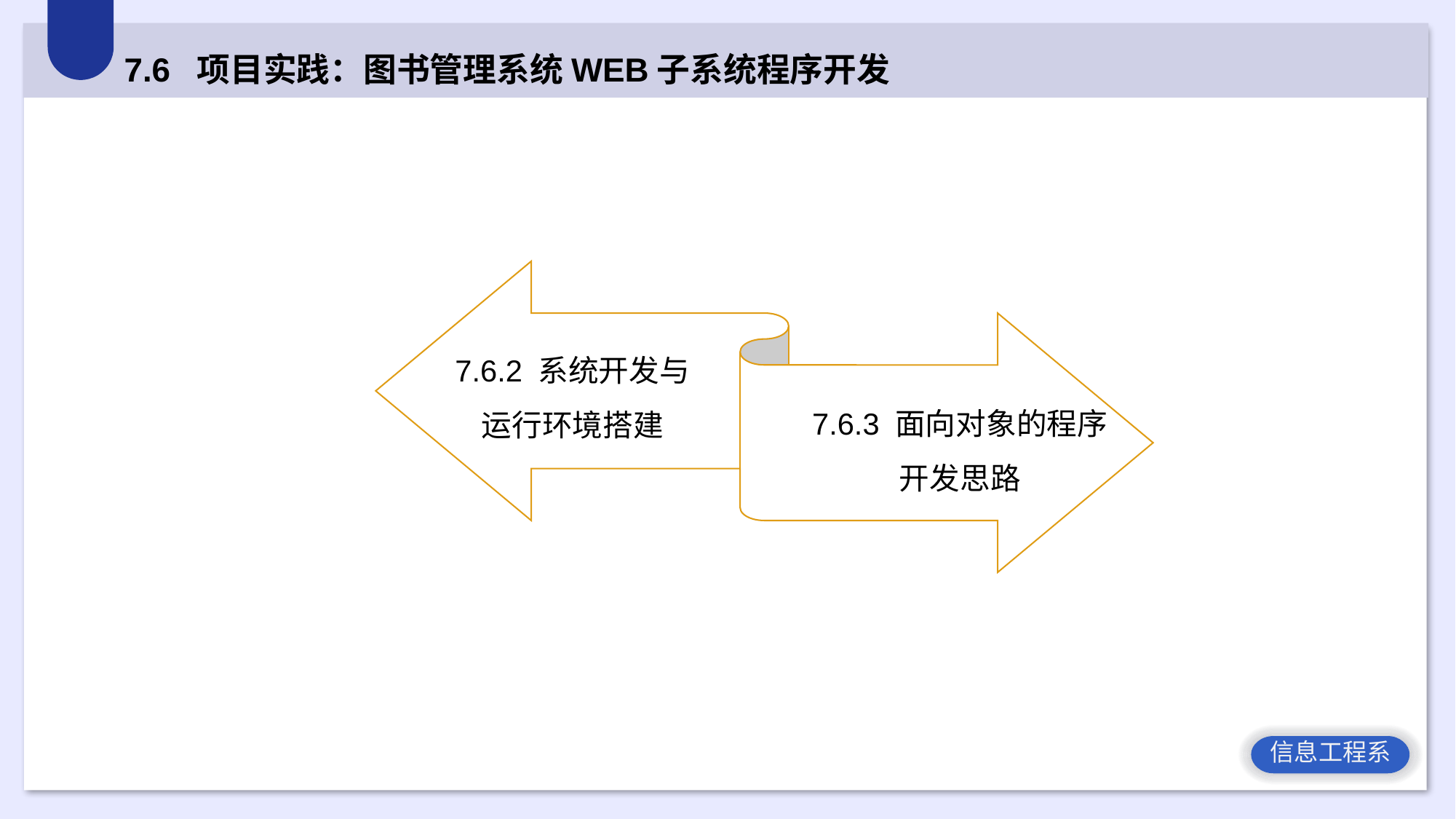

7.6  项目实践：图书管理系统WEB子系统程序开发

7.6.2 系统开发与运行环境搭建
7.6.3 面向对象的程序开发思路